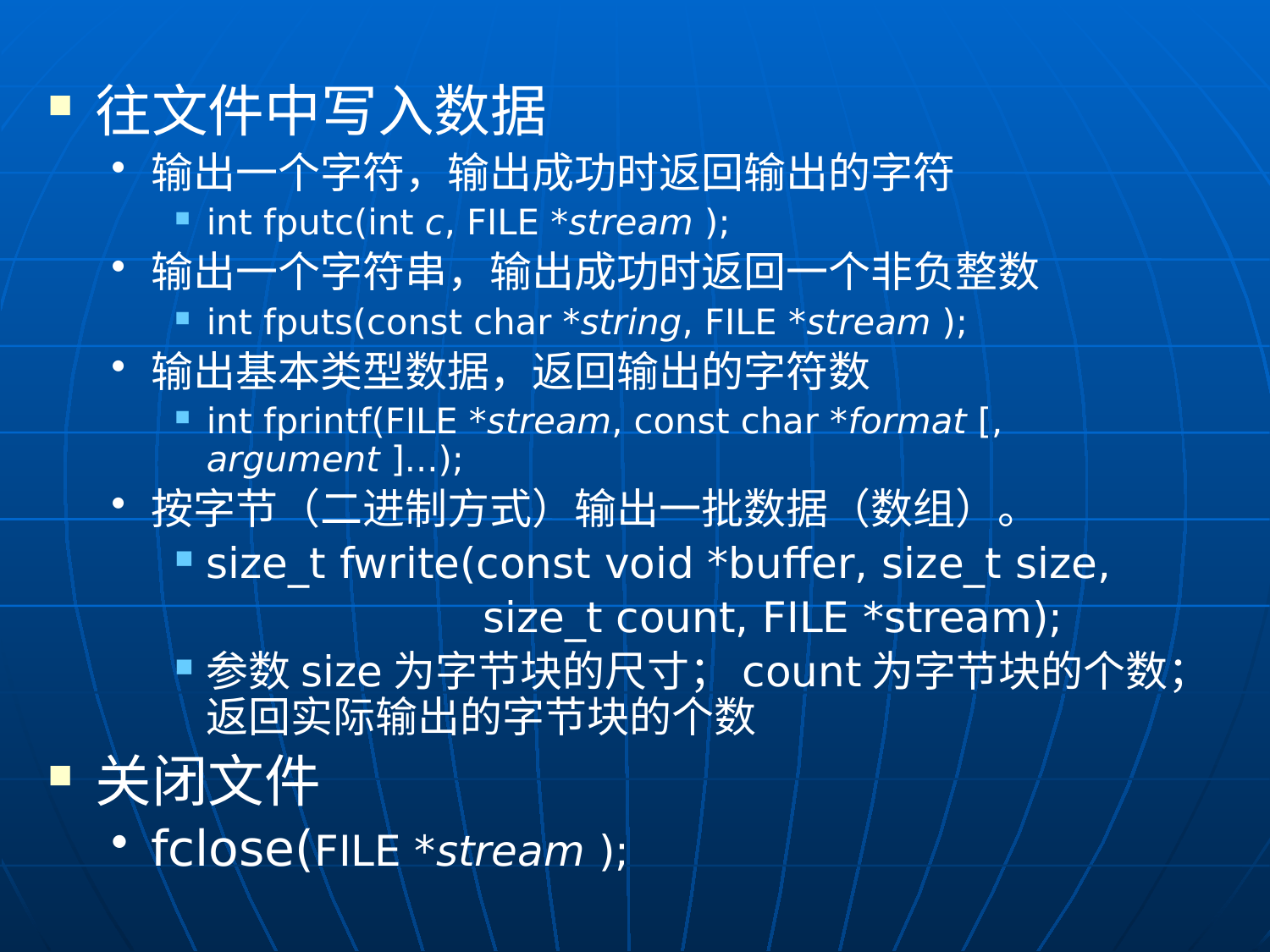

往文件中写入数据
输出一个字符，输出成功时返回输出的字符
int fputc(int c, FILE *stream );
输出一个字符串，输出成功时返回一个非负整数
int fputs(const char *string, FILE *stream );
输出基本类型数据，返回输出的字符数
int fprintf(FILE *stream, const char *format [, argument ]...);
按字节（二进制方式）输出一批数据（数组）。
size_t fwrite(const void *buffer, size_t size,
		    size_t count, FILE *stream);
参数size为字节块的尺寸；count为字节块的个数；返回实际输出的字节块的个数
关闭文件
fclose(FILE *stream );